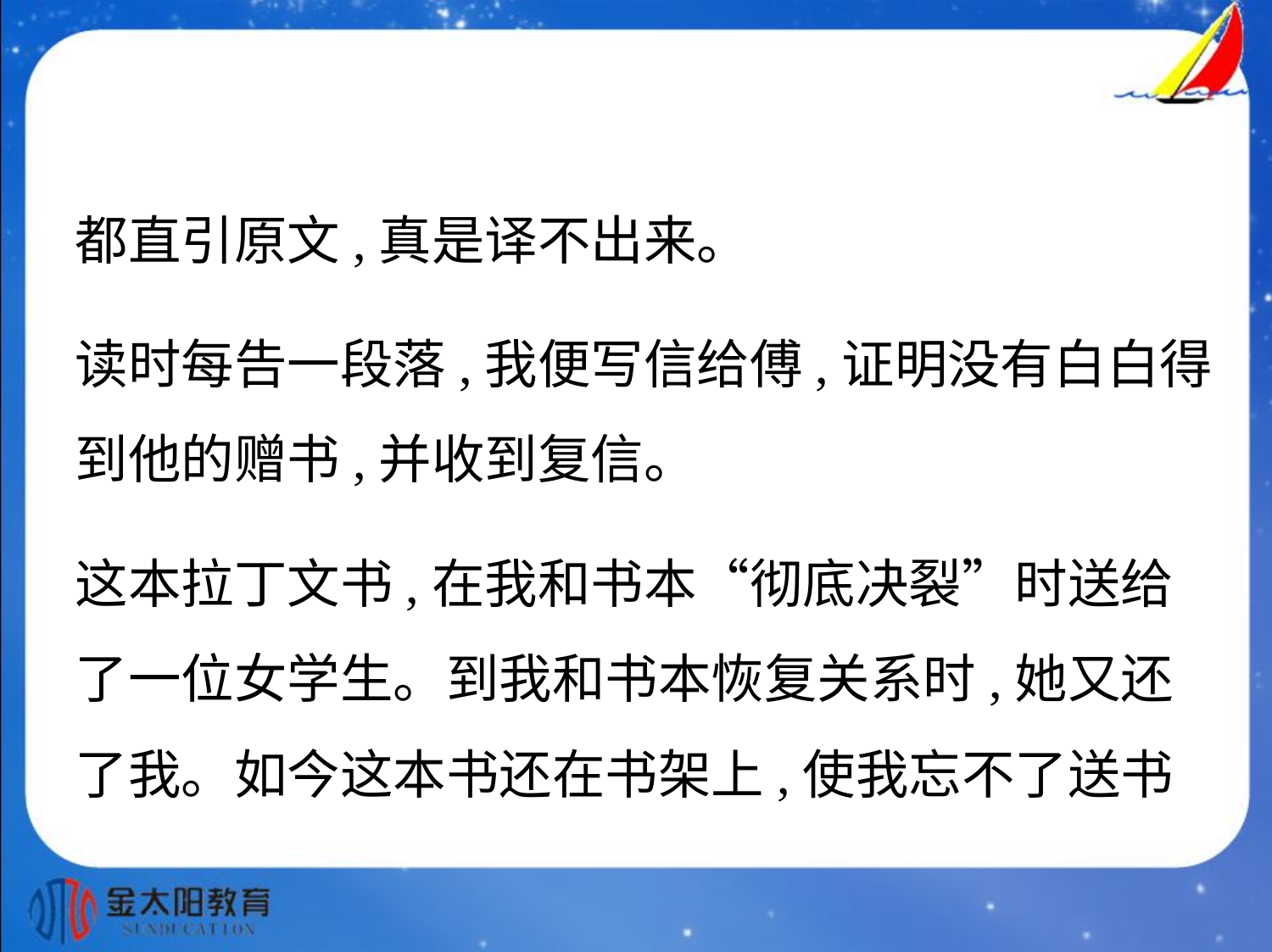

都直引原文,真是译不出来。
读时每告一段落,我便写信给傅,证明没有白白得
到他的赠书,并收到复信。
这本拉丁文书,在我和书本“彻底决裂”时送给
了一位女学生。到我和书本恢复关系时,她又还
了我。如今这本书还在书架上,使我忘不了送书